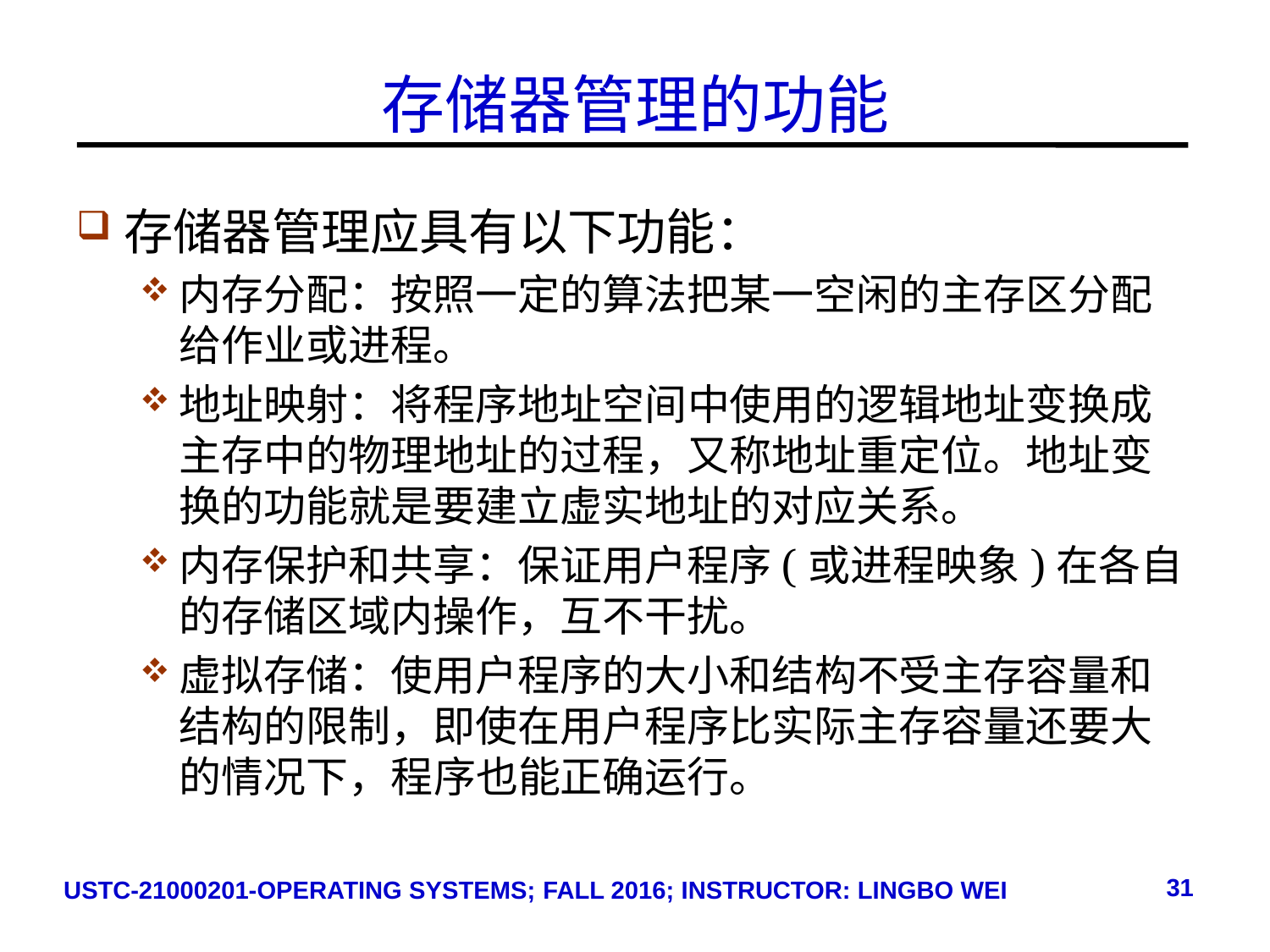

# 存储器管理的功能
存储器管理应具有以下功能：
内存分配：按照一定的算法把某一空闲的主存区分配给作业或进程。
地址映射：将程序地址空间中使用的逻辑地址变换成主存中的物理地址的过程，又称地址重定位。地址变换的功能就是要建立虚实地址的对应关系。
内存保护和共享：保证用户程序(或进程映象)在各自的存储区域内操作，互不干扰。
虚拟存储：使用户程序的大小和结构不受主存容量和结构的限制，即使在用户程序比实际主存容量还要大的情况下，程序也能正确运行。
31
USTC-21000201-OPERATING SYSTEMS; FALL 2016; INSTRUCTOR: LINGBO WEI